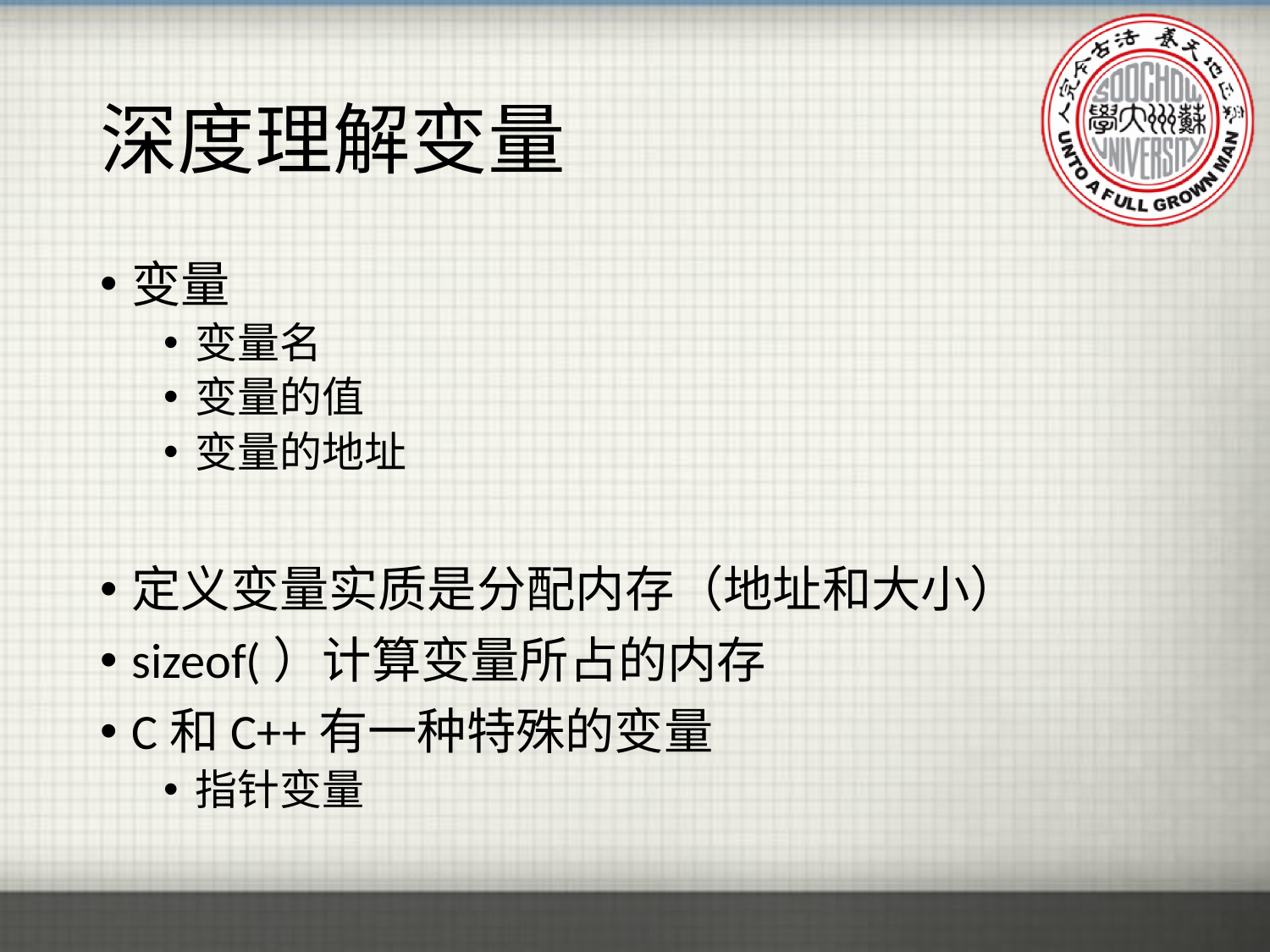

# 深度理解变量
变量
变量名
变量的值
变量的地址

定义变量实质是分配内存（地址和大小）
sizeof(）计算变量所占的内存
C和C++有一种特殊的变量
指针变量